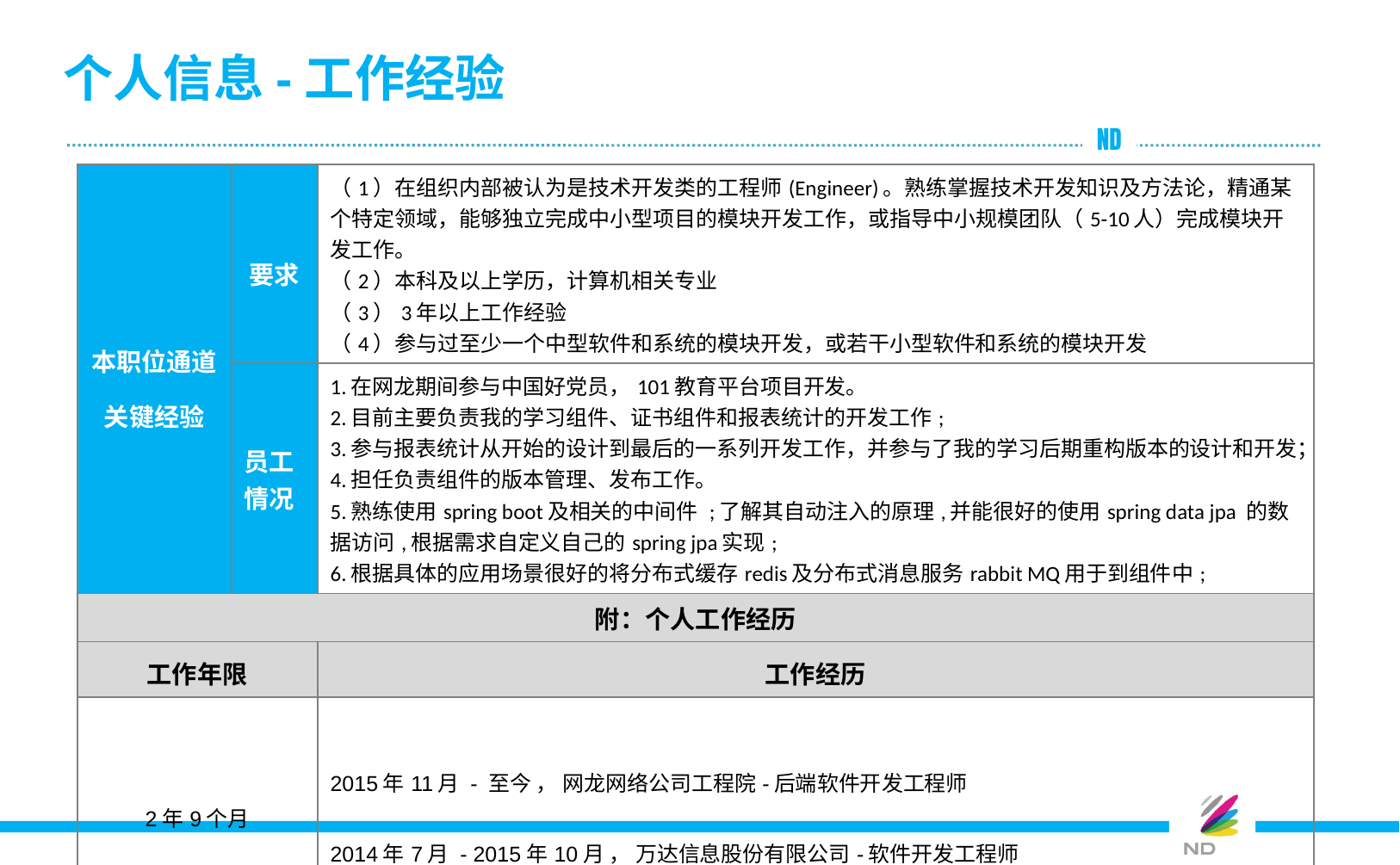

# 个人信息-工作经验
| 本职位通道关键经验 | 要求 | （1）在组织内部被认为是技术开发类的工程师(Engineer)。熟练掌握技术开发知识及方法论，精通某个特定领域，能够独立完成中小型项目的模块开发工作，或指导中小规模团队（5-10人）完成模块开发工作。 （2）本科及以上学历，计算机相关专业 （3）3年以上工作经验 （4）参与过至少一个中型软件和系统的模块开发，或若干小型软件和系统的模块开发 |
| --- | --- | --- |
|  | 员工情况 | 1.在网龙期间参与中国好党员，101教育平台项目开发。 2.目前主要负责我的学习组件、证书组件和报表统计的开发工作; 3.参与报表统计从开始的设计到最后的一系列开发工作，并参与了我的学习后期重构版本的设计和开发； 4.担任负责组件的版本管理、发布工作。 5.熟练使用spring boot及相关的中间件 ;了解其自动注入的原理,并能很好的使用spring data jpa 的数据访问,根据需求自定义自己的spring jpa实现; 6.根据具体的应用场景很好的将分布式缓存redis及分布式消息服务rabbit MQ用于到组件中; |
| 附：个人工作经历 |  |  |
| 工作年限 |  | 工作经历 |
| 2年9个月 |  | 2015年11月 - 至今 ， 网龙网络公司工程院-后端软件开发工程师 2014年7月 - 2015年10月 ， 万达信息股份有限公司-软件开发工程师 |
5